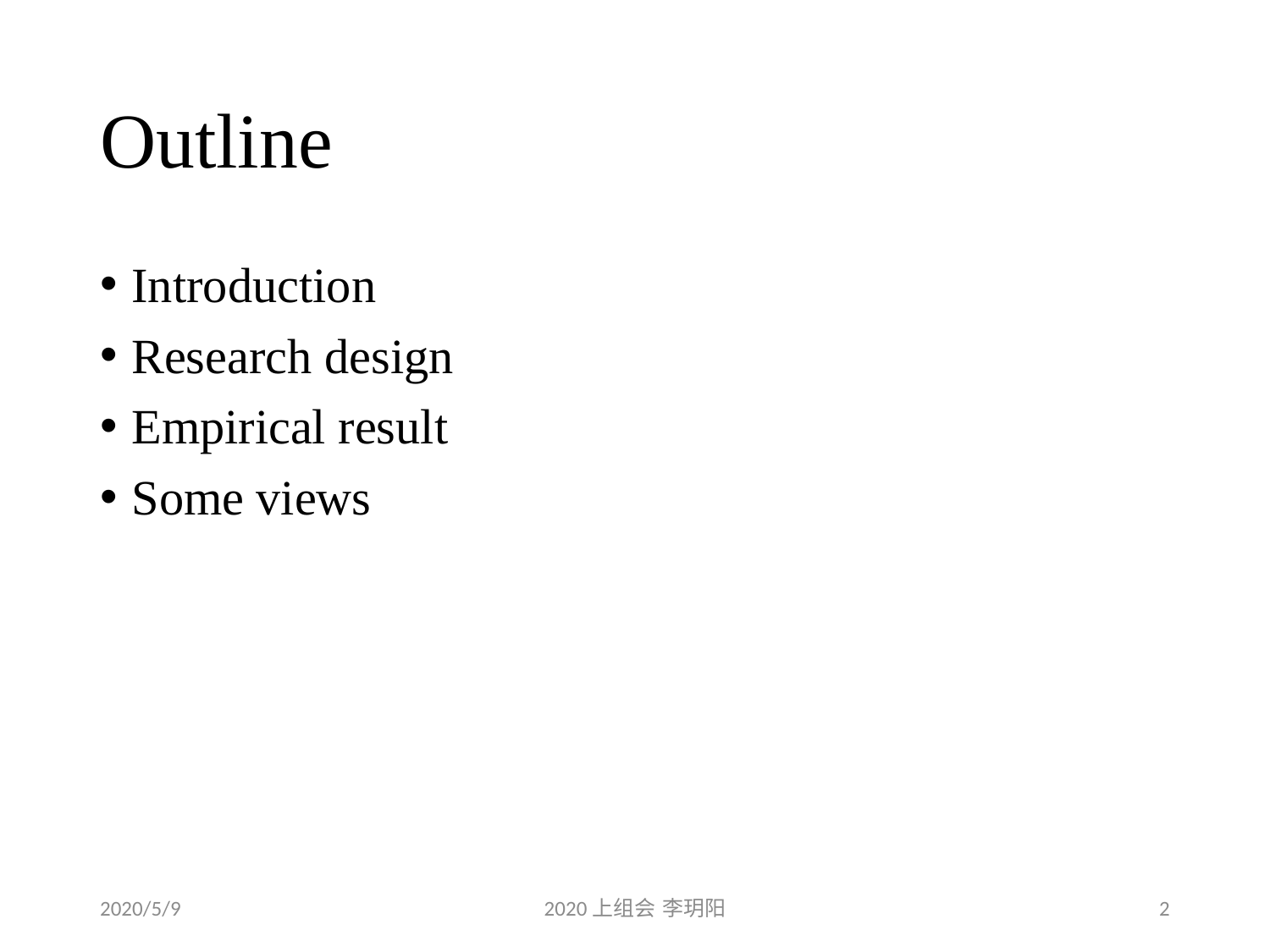

# Outline
Introduction
Research design
Empirical result
Some views

2020/5/9
2020上组会 李玥阳
2